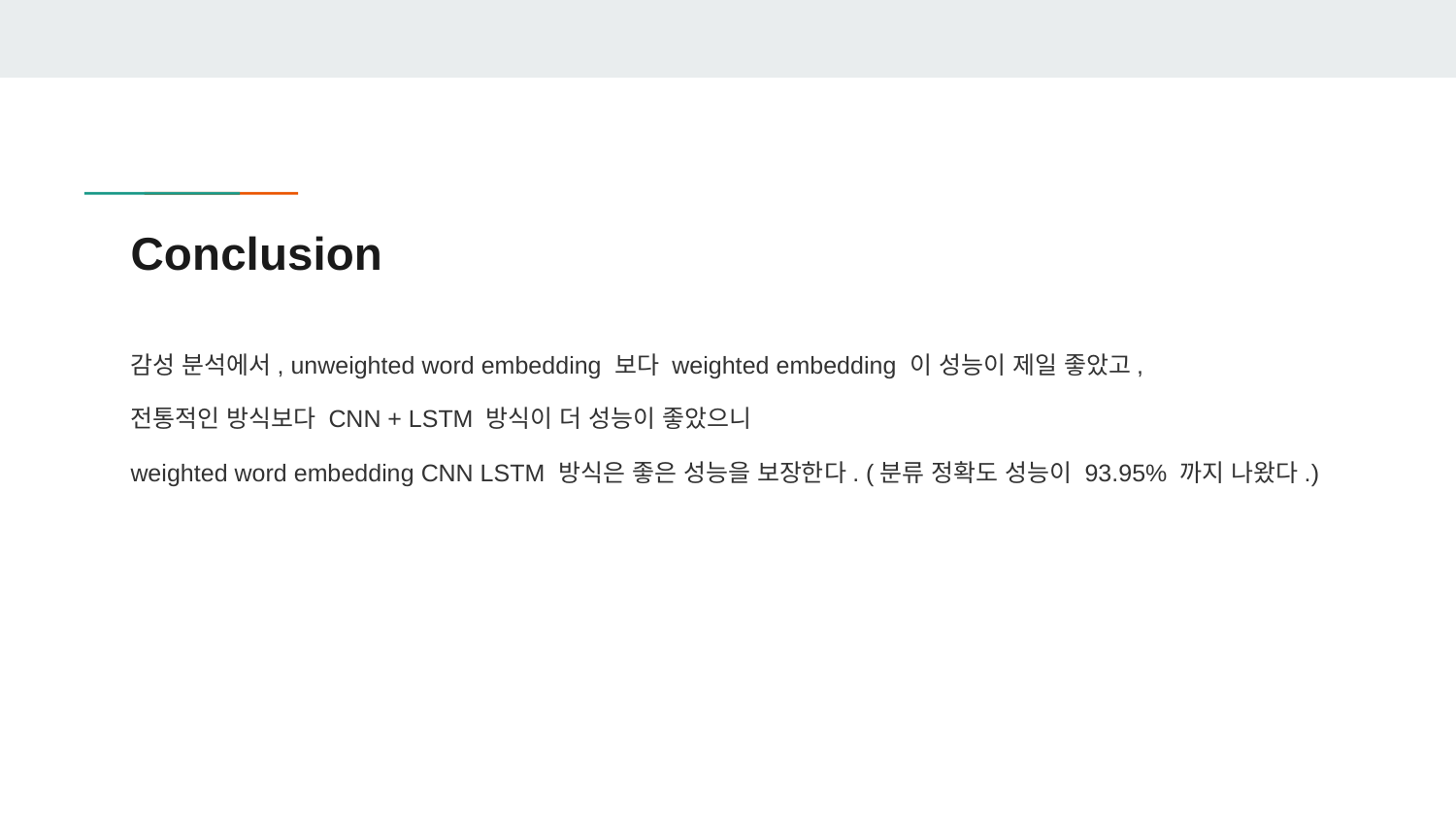

# Conclusion
감성 분석에서, unweighted word embedding 보다 weighted embedding 이 성능이 제일 좋았고,
전통적인 방식보다 CNN + LSTM 방식이 더 성능이 좋았으니
weighted word embedding CNN LSTM 방식은 좋은 성능을 보장한다. (분류 정확도 성능이 93.95% 까지 나왔다.)